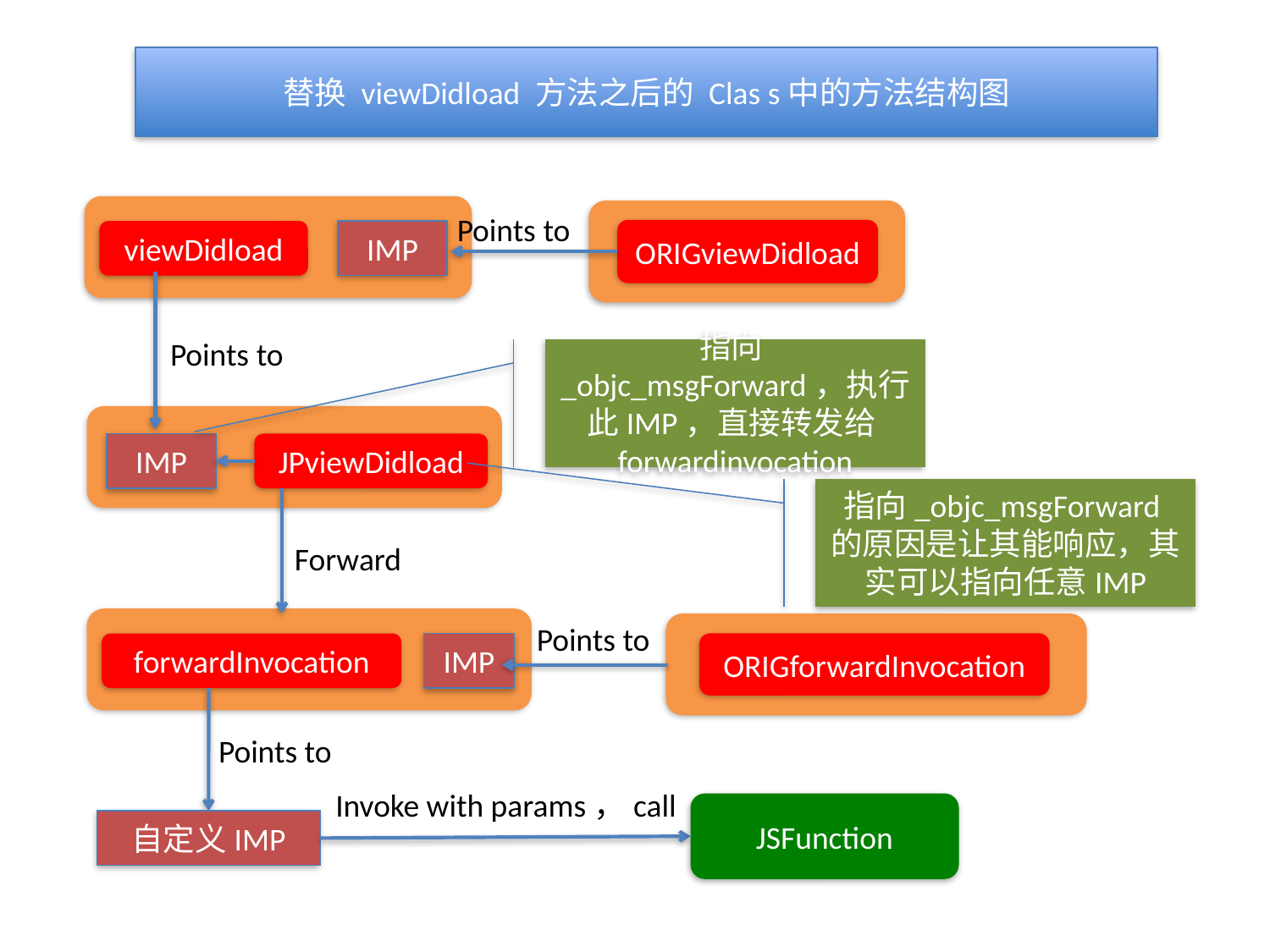

替换 viewDidload 方法之后的 Clas s中的方法结构图

Points to
ORIGviewDidload
viewDidload
IMP
Points to
指向_objc_msgForward，执行此IMP，直接转发给forwardinvocation

JPviewDidload
IMP
指向_objc_msgForward的原因是让其能响应，其实可以指向任意IMP
Forward

Points to

forwardInvocation
IMP
ORIGforwardInvocation
Points to
Invoke with params，call
JSFunction
自定义IMP